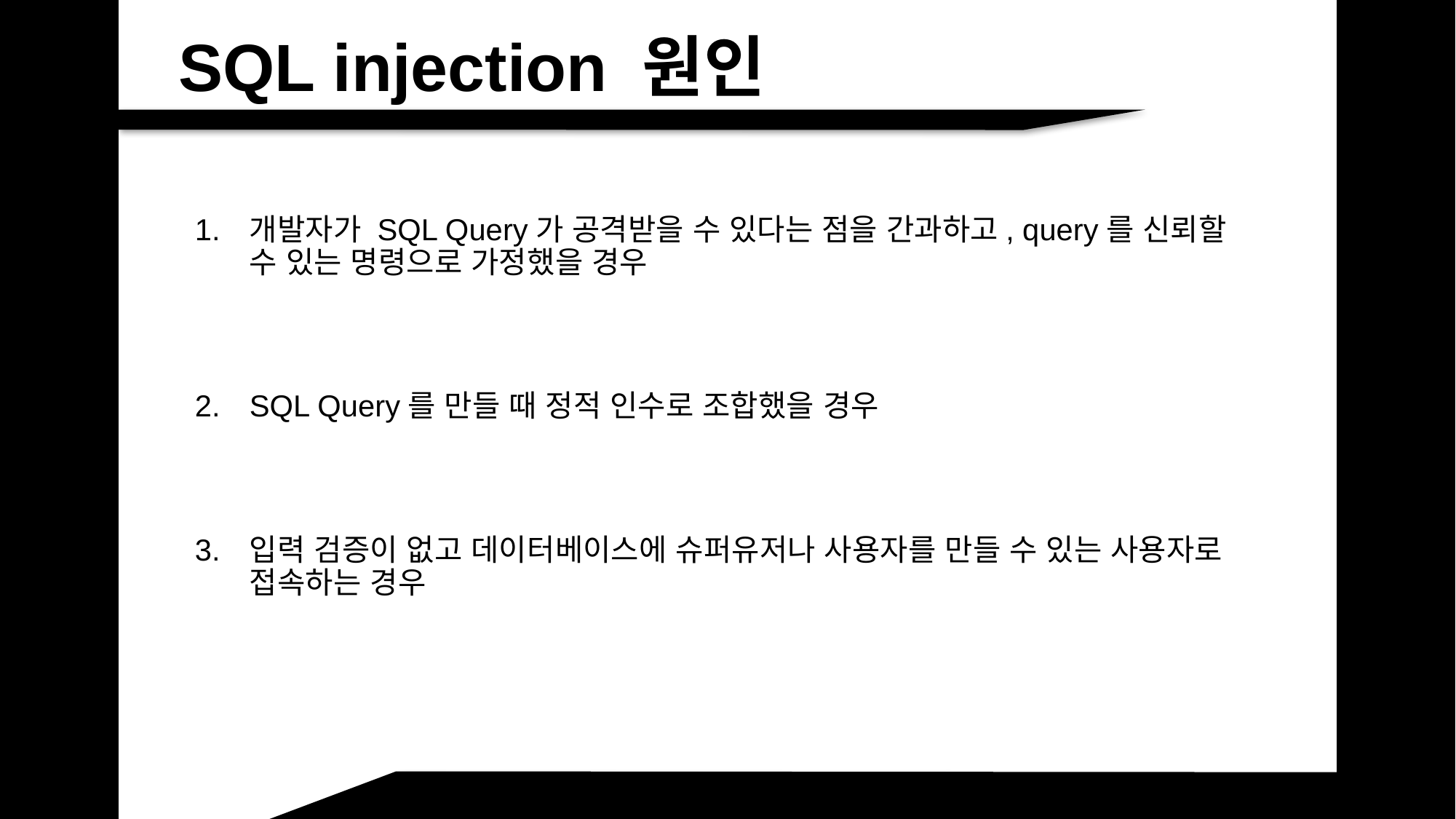

SQL injection 원인

개발자가 SQL Query가 공격받을 수 있다는 점을 간과하고, query를 신뢰할 수 있는 명령으로 가정했을 경우

SQL Query를 만들 때 정적 인수로 조합했을 경우

입력 검증이 없고 데이터베이스에 슈퍼유저나 사용자를 만들 수 있는 사용자로 접속하는 경우